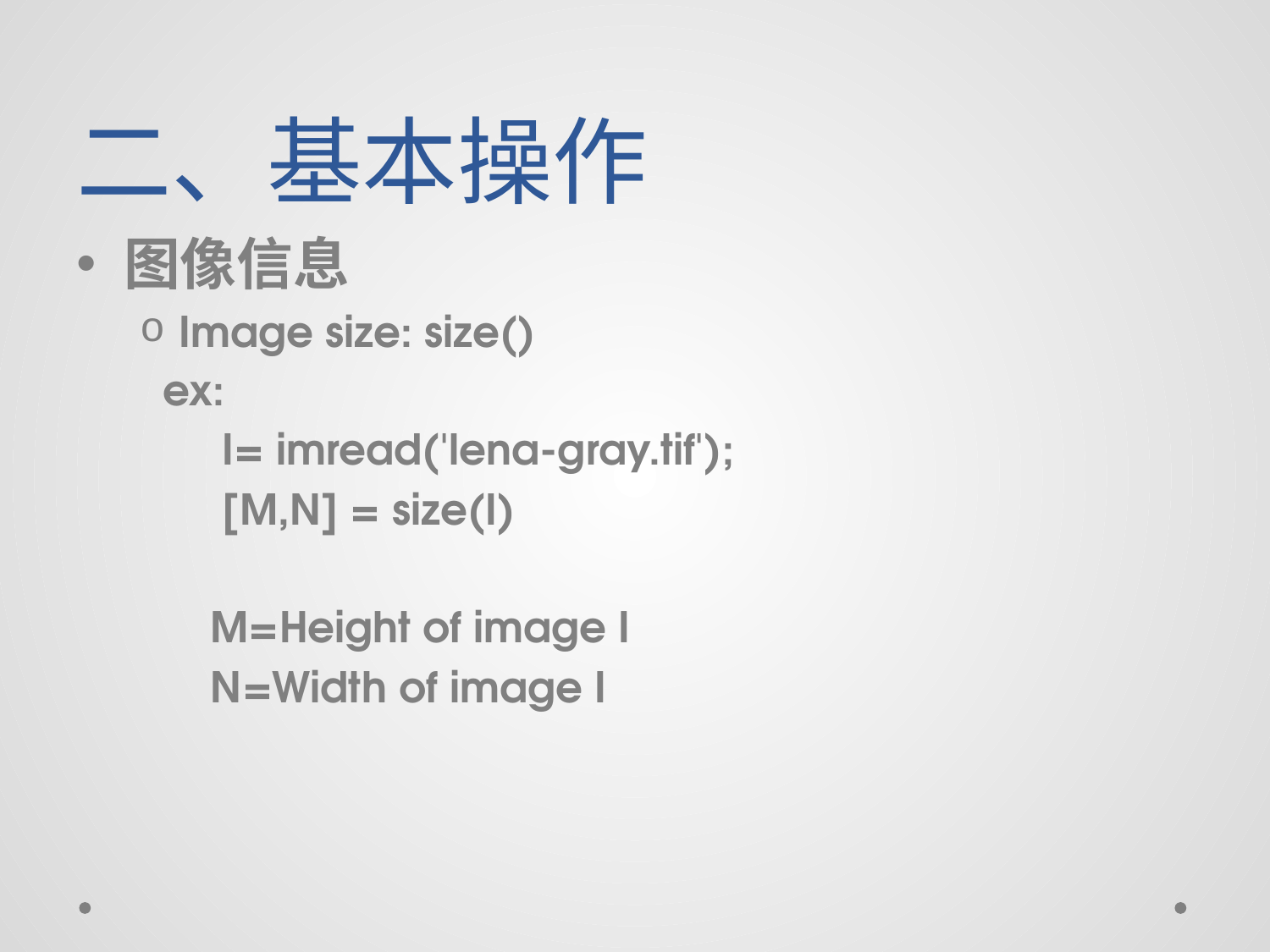

# 二、基本操作
图像信息
Image size: size()
  ex:
       I= imread('lena-gray.tif');
       [M,N] = size(I)

      M=Height of image I
      N=Width of image I